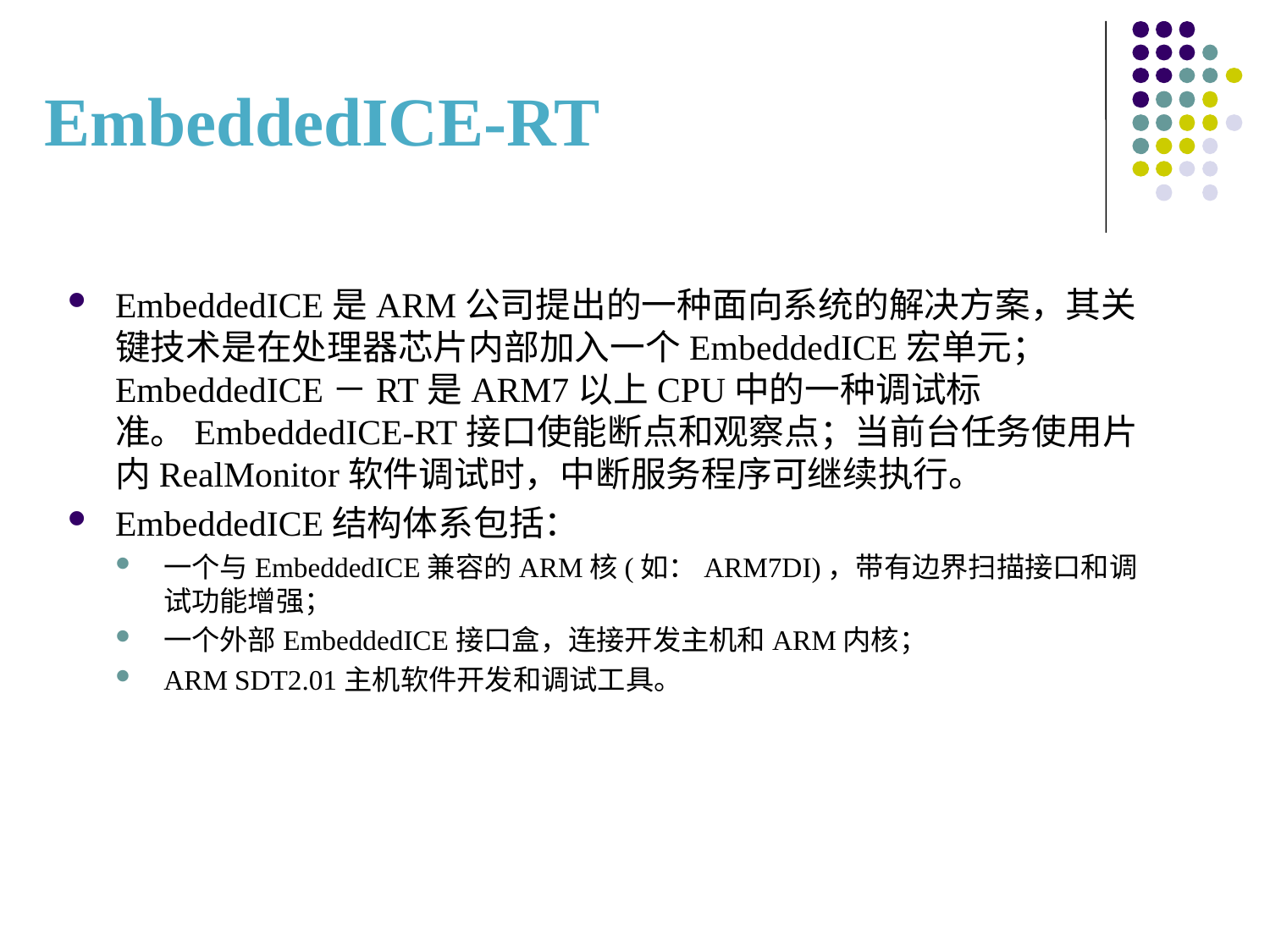

# EmbeddedICE-RT
EmbeddedICE是ARM公司提出的一种面向系统的解决方案，其关键技术是在处理器芯片内部加入一个EmbeddedICE宏单元；EmbeddedICE－RT是ARM7以上CPU中的一种调试标准。EmbeddedICE-RT接口使能断点和观察点；当前台任务使用片内RealMonitor软件调试时，中断服务程序可继续执行。
EmbeddedICE结构体系包括：
一个与EmbeddedICE兼容的ARM核(如：ARM7DI)，带有边界扫描接口和调试功能增强；
一个外部EmbeddedICE接口盒，连接开发主机和ARM内核；
ARM SDT2.01主机软件开发和调试工具。